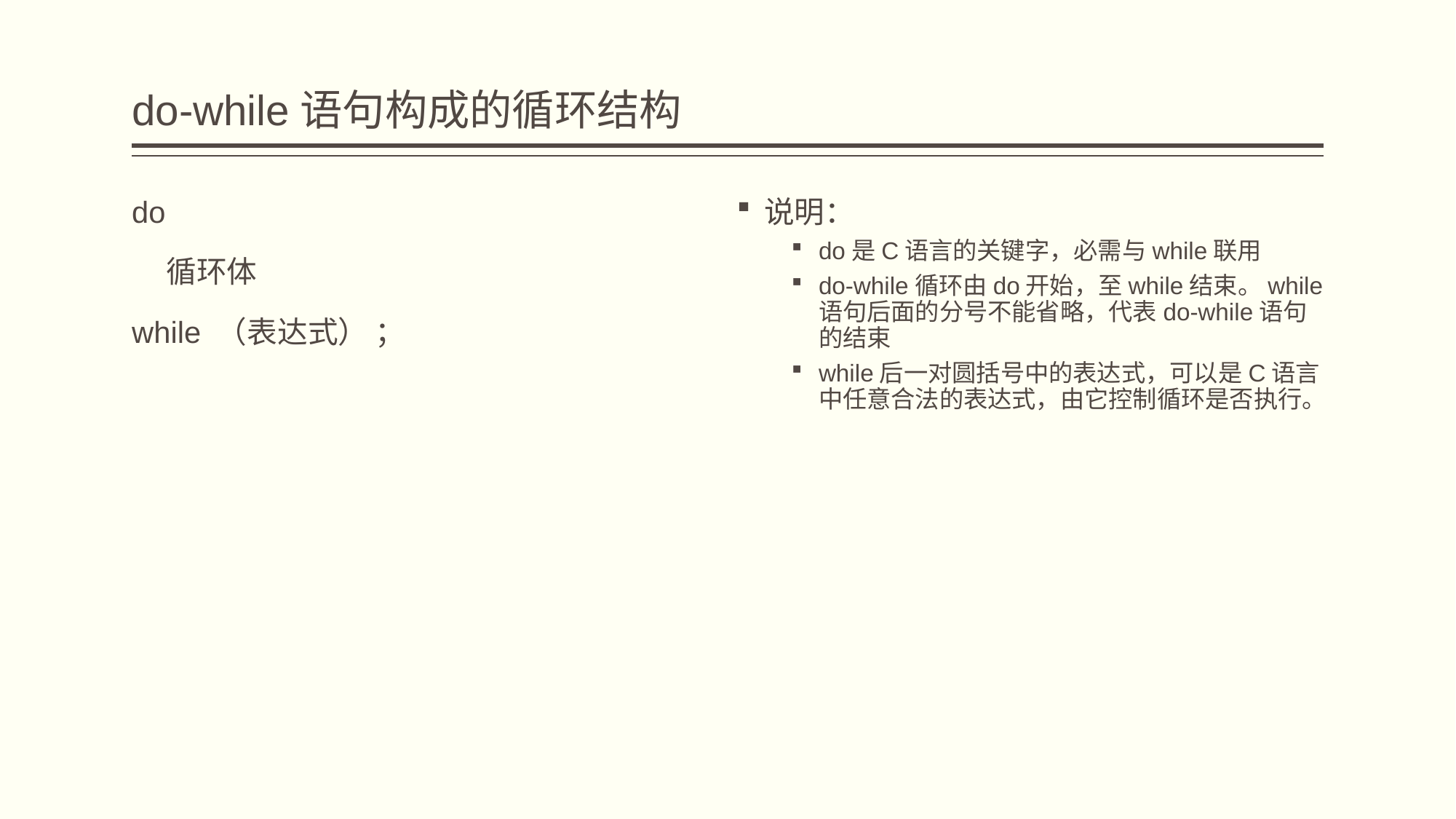

# do-while语句构成的循环结构
do
    循环体
while （表达式） ；
说明：
do是C语言的关键字，必需与while联用
do-while循环由do开始，至while结束。while语句后面的分号不能省略，代表do-while语句的结束
while后一对圆括号中的表达式，可以是C语言中任意合法的表达式，由它控制循环是否执行。